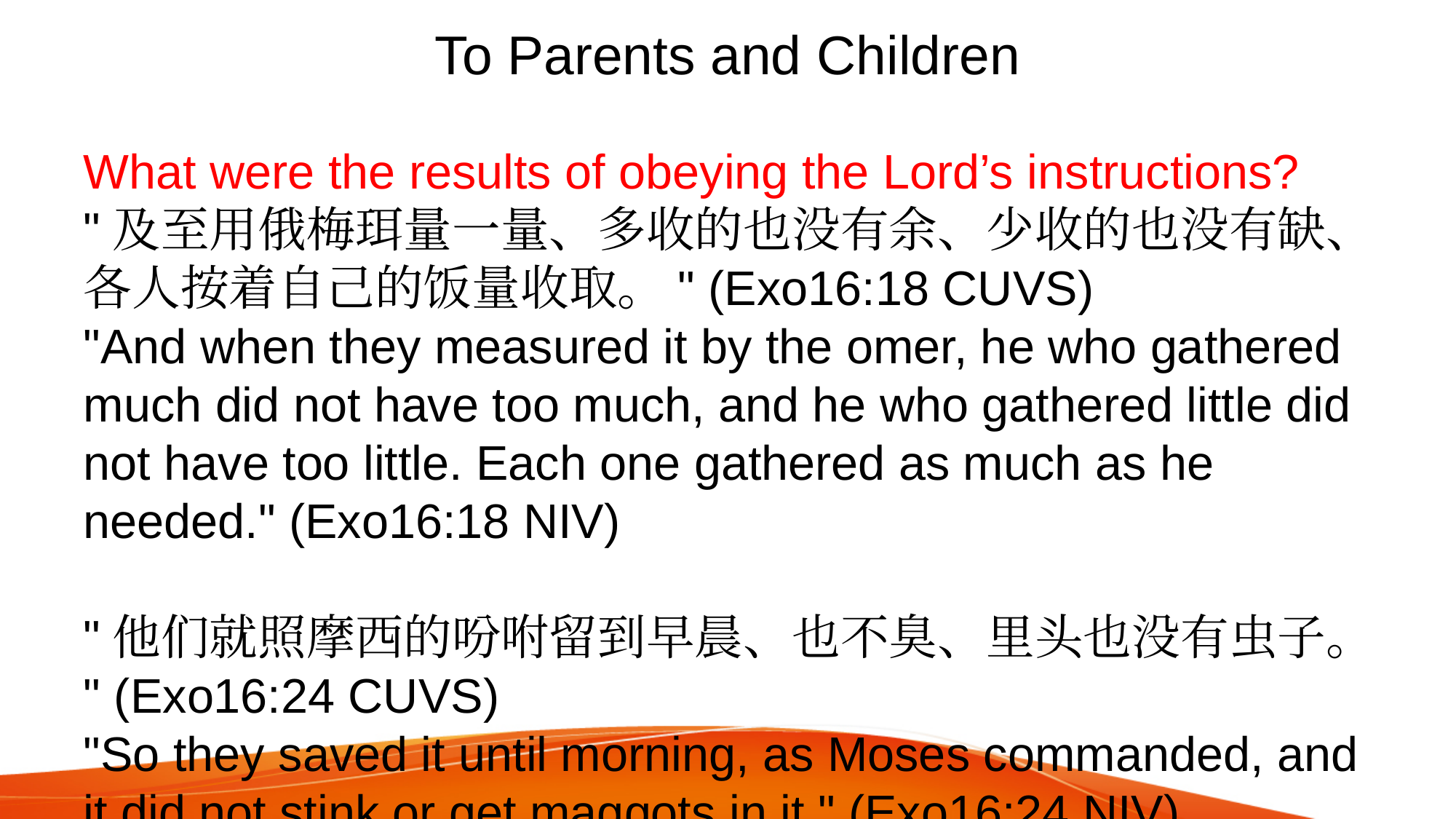

# To Parents and Children
What were the results of obeying the Lord’s instructions?
"及至用俄梅珥量一量、多收的也没有余、少收的也没有缺、各人按着自己的饭量收取。" (Exo16:18 CUVS)
"And when they measured it by the omer, he who gathered much did not have too much, and he who gathered little did not have too little. Each one gathered as much as he needed." (Exo16:18 NIV)

"他们就照摩西的吩咐留到早晨、也不臭、里头也没有虫子。" (Exo16:24 CUVS)
"So they saved it until morning, as Moses commanded, and it did not stink or get maggots in it." (Exo16:24 NIV)